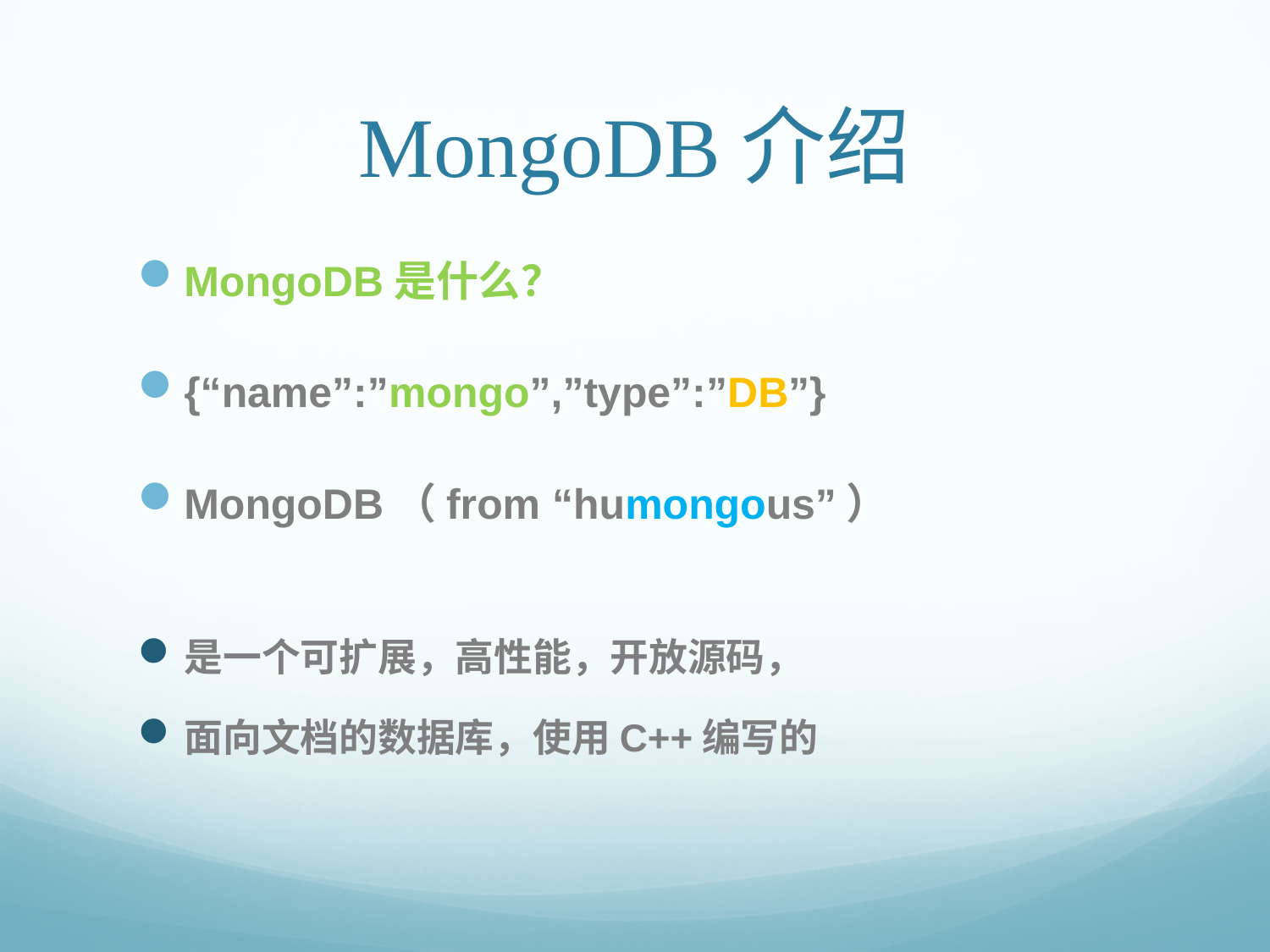

# MongoDB介绍
MongoDB是什么？
{“name”:”mongo”,”type”:”DB”}
MongoDB（from “humongous”）

是一个可扩展，高性能，开放源码，
面向文档的数据库，使用C++编写的